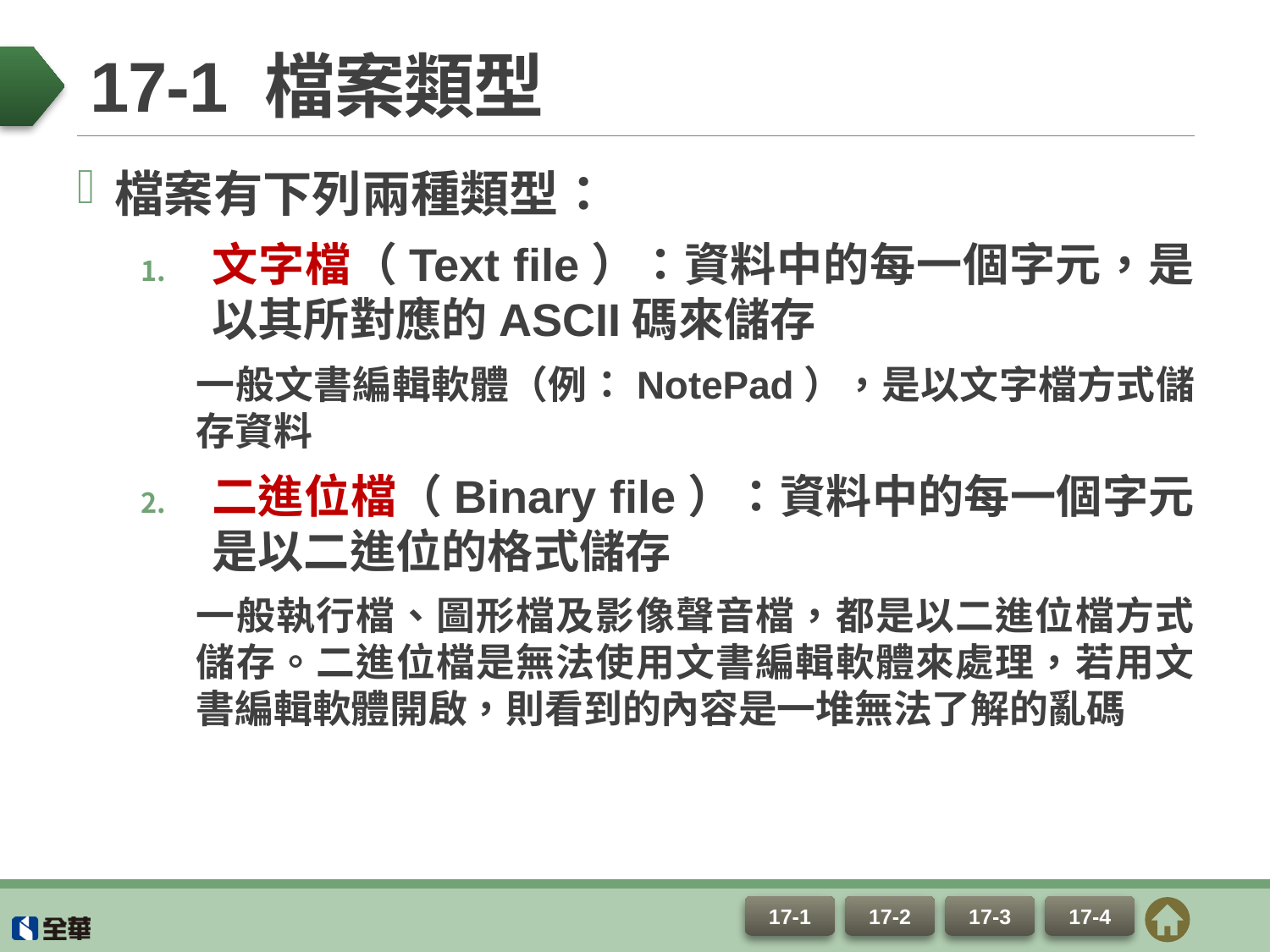

# 17-1 檔案類型
檔案有下列兩種類型：
文字檔（Text file）：資料中的每一個字元，是以其所對應的ASCII碼來儲存
一般文書編輯軟體（例：NotePad），是以文字檔方式儲存資料
二進位檔（Binary file）：資料中的每一個字元是以二進位的格式儲存
一般執行檔、圖形檔及影像聲音檔，都是以二進位檔方式儲存。二進位檔是無法使用文書編輯軟體來處理，若用文書編輯軟體開啟，則看到的內容是一堆無法了解的亂碼